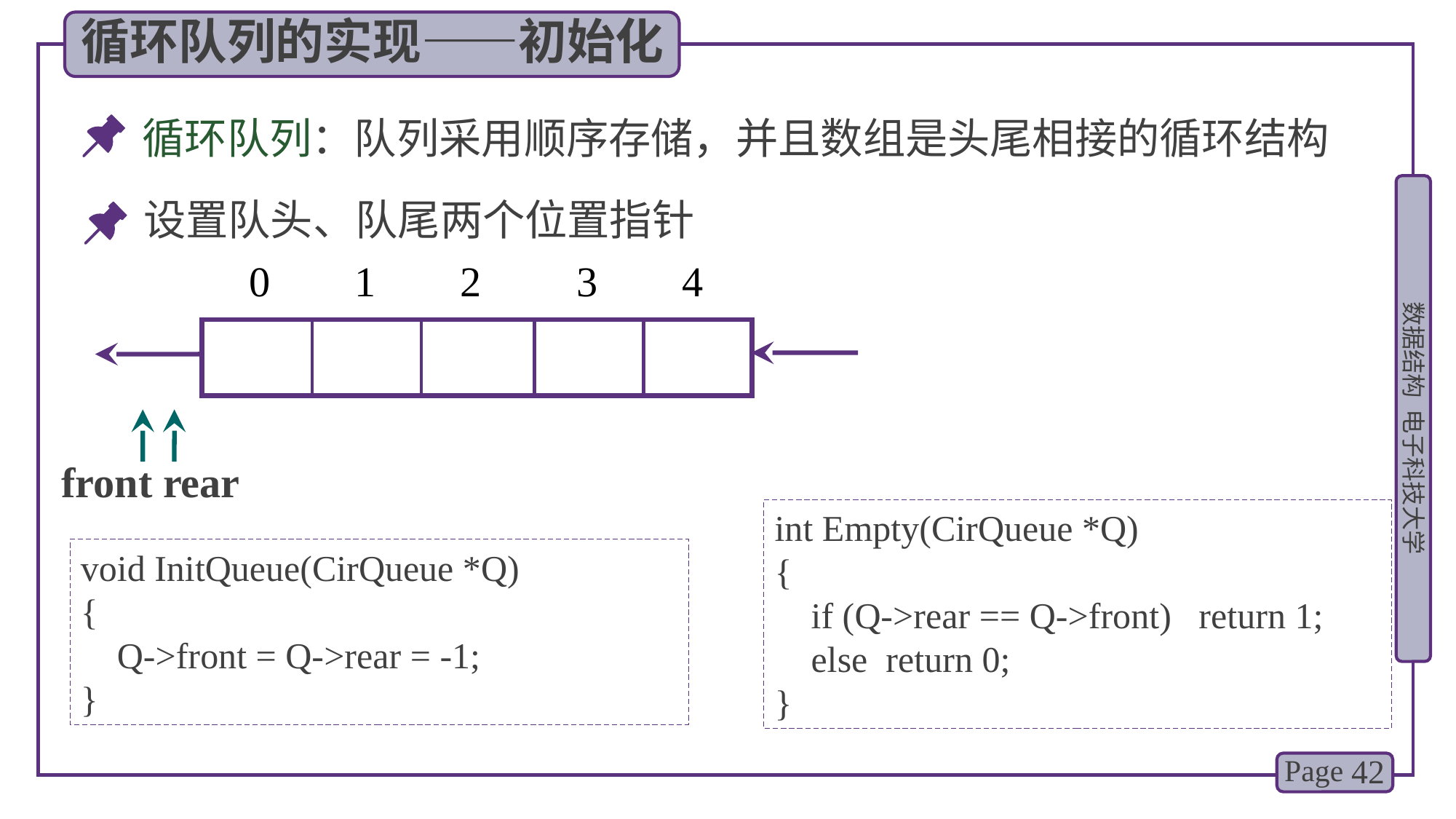

循环队列的实现——初始化

循环队列：队列采用顺序存储，并且数组是头尾相接的循环结构

设置队头、队尾两个位置指针

0        1        2         3        4

front

rear
int Empty(CirQueue *Q)
{
    if (Q->rear == Q->front)   return 1;
    else  return 0;
}
void InitQueue(CirQueue *Q)
{
    Q->front = Q->rear = -1;
}